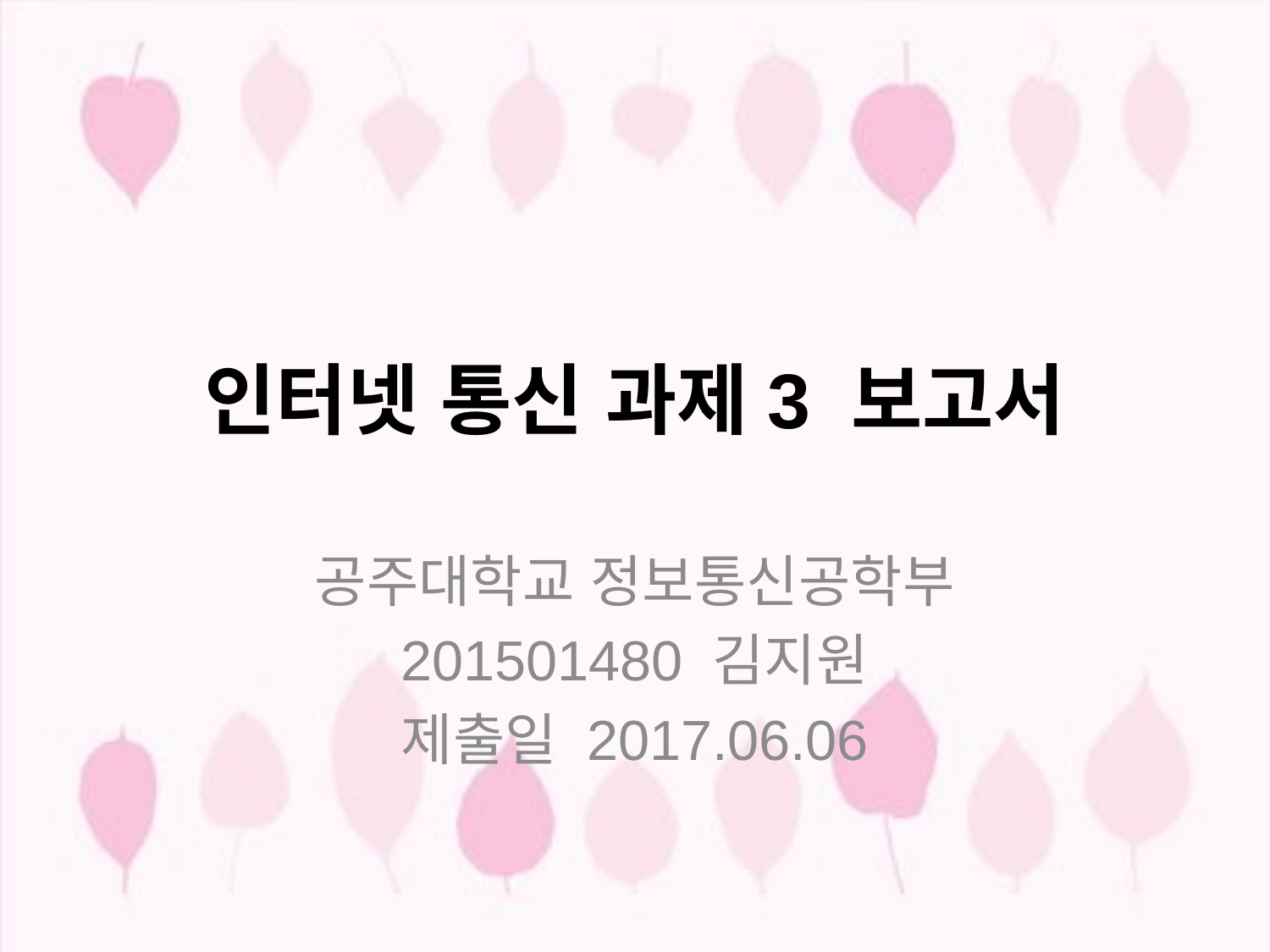

# 인터넷 통신 과제3 보고서
공주대학교 정보통신공학부
201501480 김지원
제출일 2017.06.06